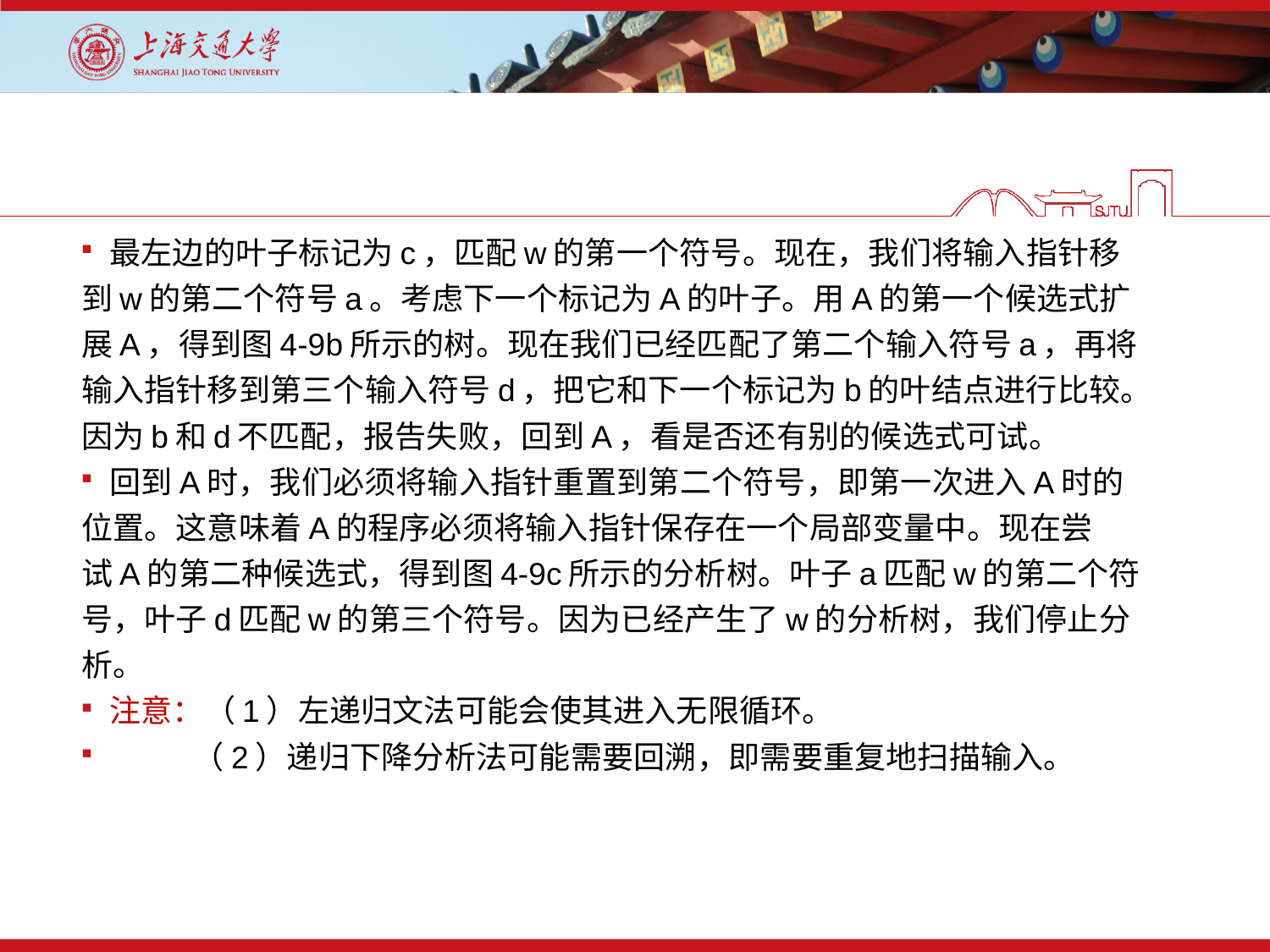

#
最左边的叶子标记为c，匹配w的第一个符号。现在，我们将输入指针移
到w的第二个符号a。考虑下一个标记为A的叶子。用A的第一个候选式扩
展A，得到图4-9b所示的树。现在我们已经匹配了第二个输入符号a，再将
输入指针移到第三个输入符号d，把它和下一个标记为b的叶结点进行比较。
因为b和d不匹配，报告失败，回到A，看是否还有别的候选式可试。
回到A时，我们必须将输入指针重置到第二个符号，即第一次进入A时的
位置。这意味着A的程序必须将输入指针保存在一个局部变量中。现在尝
试A的第二种候选式，得到图4-9c所示的分析树。叶子a匹配w的第二个符
号，叶子d匹配w的第三个符号。因为已经产生了w的分析树，我们停止分
析。
注意：（1）左递归文法可能会使其进入无限循环。
           （2）递归下降分析法可能需要回溯，即需要重复地扫描输入。